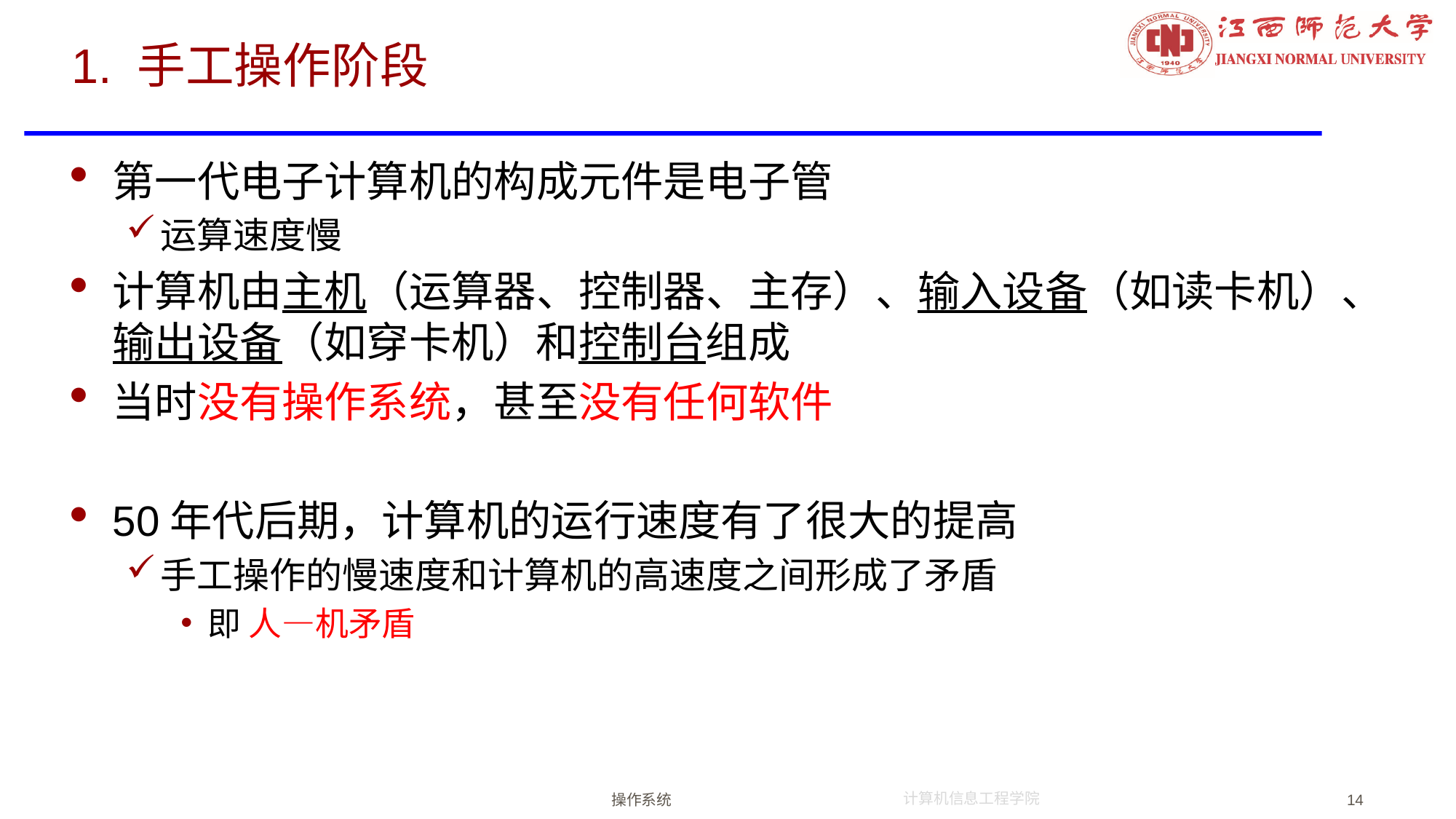

# 1. 手工操作阶段
第一代电子计算机的构成元件是电子管
运算速度慢
计算机由主机（运算器、控制器、主存）、输入设备（如读卡机）、输出设备（如穿卡机）和控制台组成
当时没有操作系统，甚至没有任何软件

50年代后期，计算机的运行速度有了很大的提高
手工操作的慢速度和计算机的高速度之间形成了矛盾
即 人—机矛盾

操作系统
14